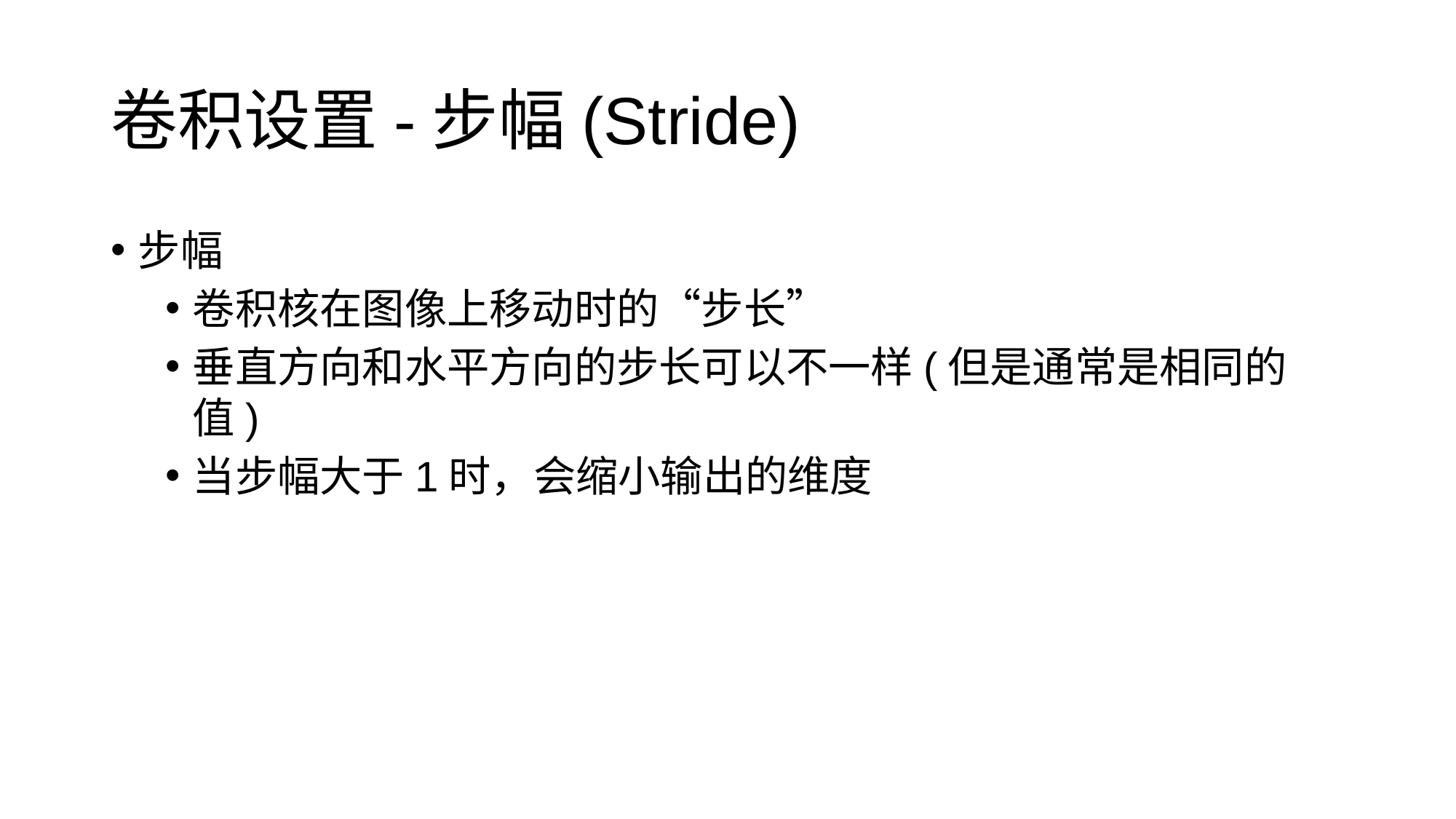

# 卷积设置-步幅(Stride)
步幅
卷积核在图像上移动时的“步长”
垂直方向和水平方向的步长可以不一样(但是通常是相同的值)
当步幅大于1时，会缩小输出的维度